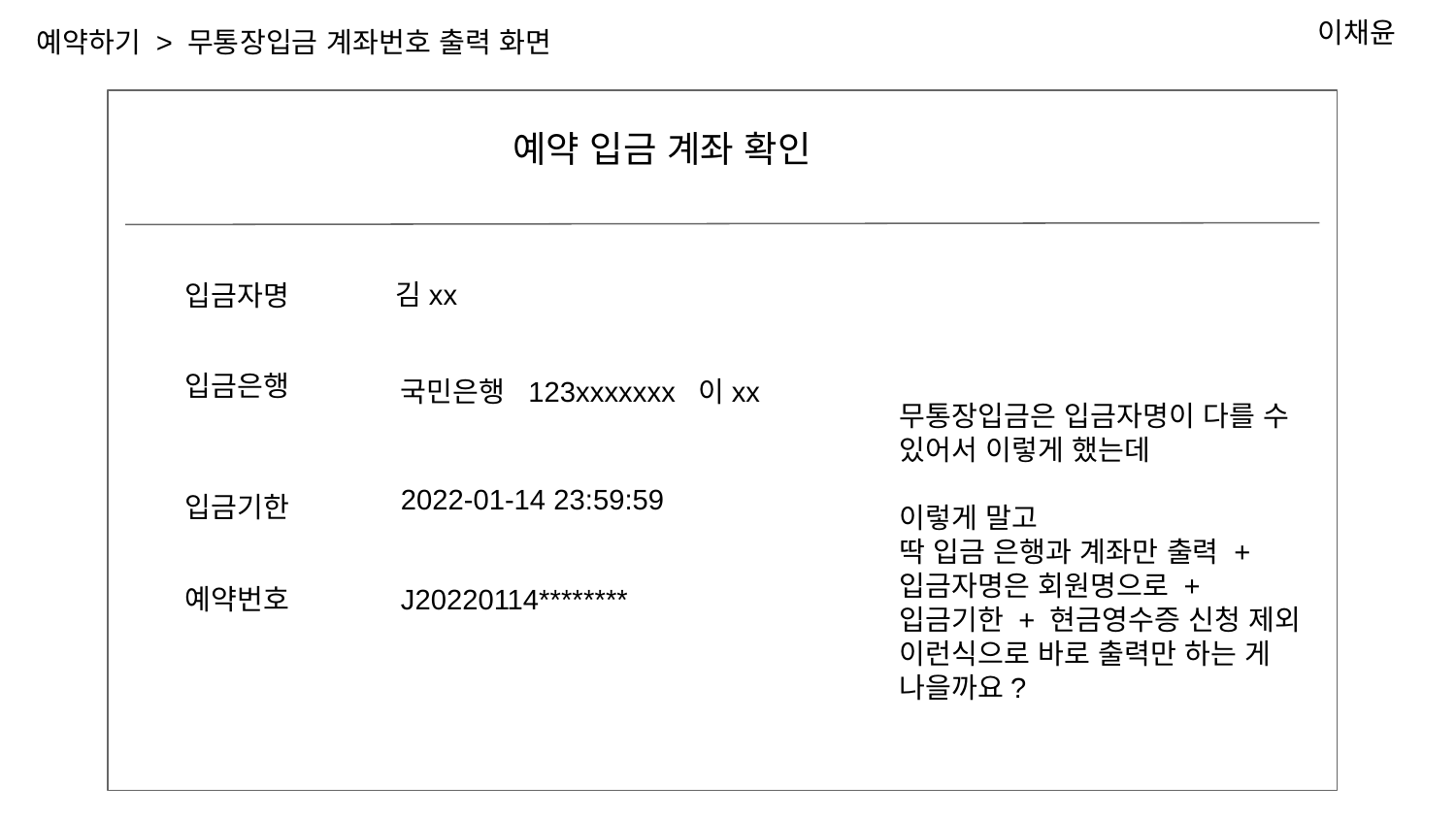

이채윤
예약하기 > 무통장입금 계좌번호 출력 화면

예약 입금 계좌 확인
김xx
입금자명
입금은행

국민은행  123xxxxxxx  이xx
무통장입금은 입금자명이 다를 수 있어서 이렇게 했는데

이렇게 말고
딱 입금 은행과 계좌만 출력 + 입금자명은 회원명으로 + 입금기한 + 현금영수증 신청 제외
이런식으로 바로 출력만 하는 게 나을까요?

2022-01-14 23:59:59
입금기한

예약번호
J20220114********